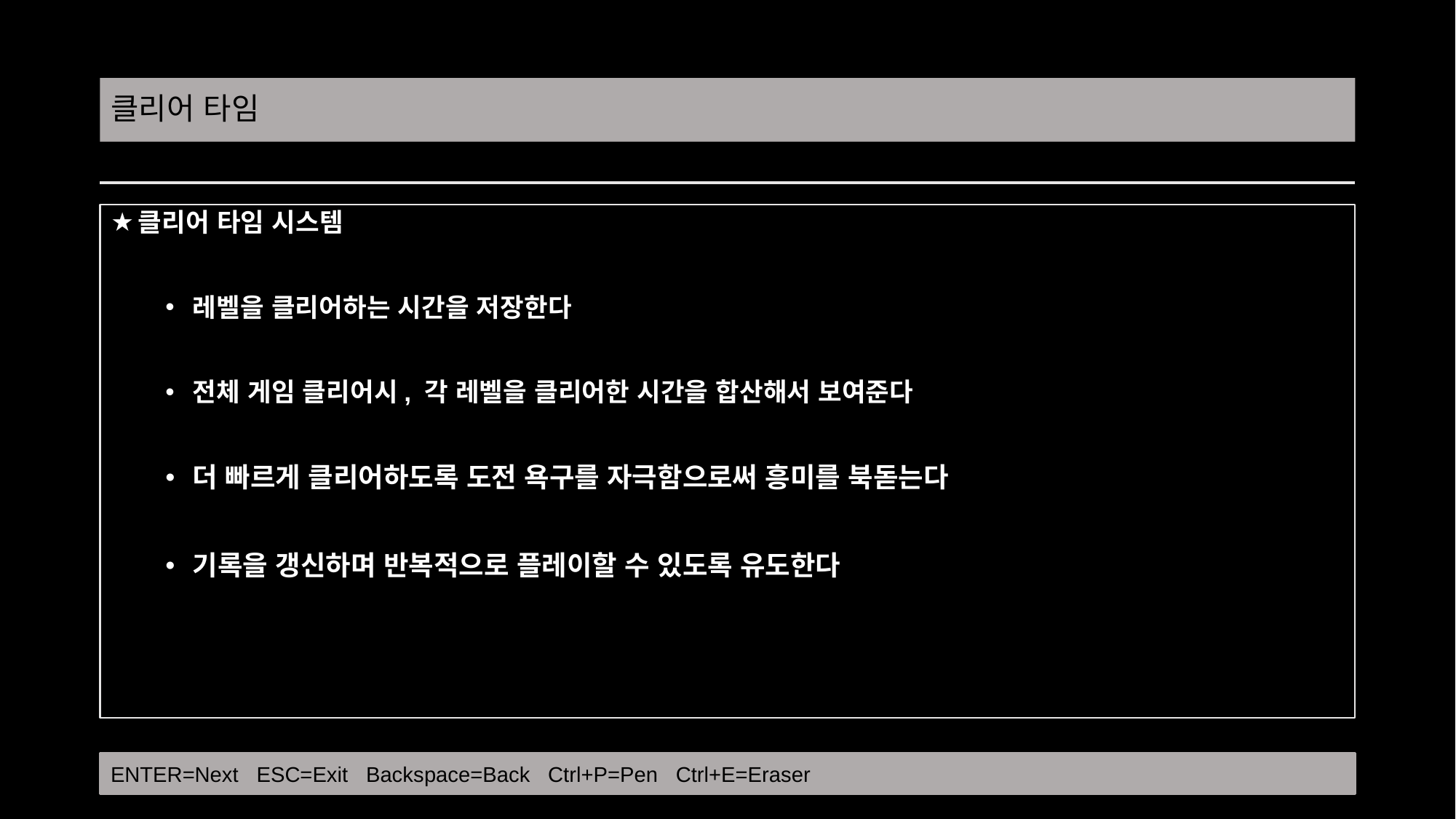

# 클리어 타임
클리어 타임 시스템

레벨을 클리어하는 시간을 저장한다

전체 게임 클리어시, 각 레벨을 클리어한 시간을 합산해서 보여준다

더 빠르게 클리어하도록 도전 욕구를 자극함으로써 흥미를 북돋는다

기록을 갱신하며 반복적으로 플레이할 수 있도록 유도한다